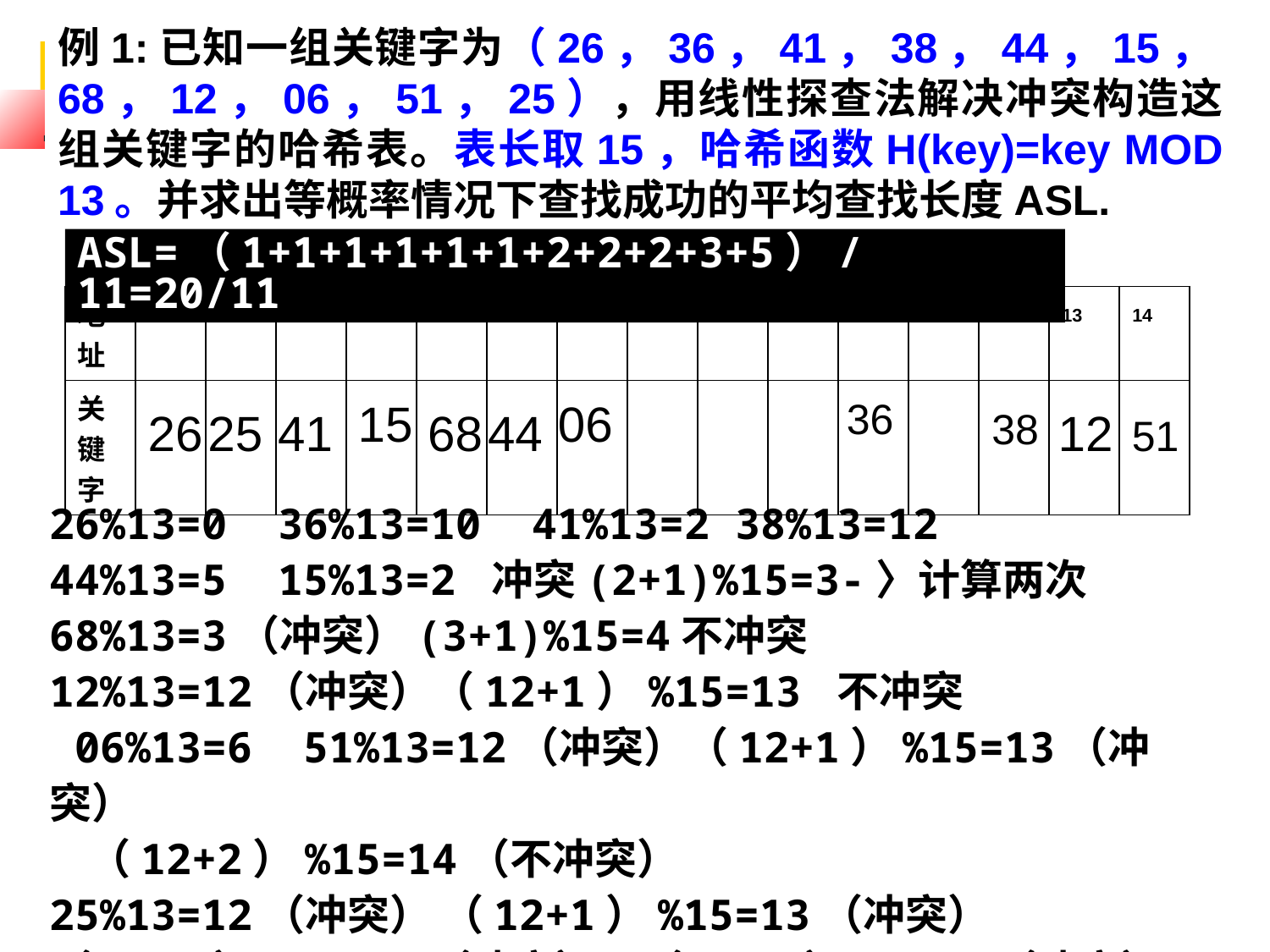

# 例1:已知一组关键字为（26，36，41，38，44，15，68，12，06，51，25），用线性探查法解决冲突构造这组关键字的哈希表。表长取15，哈希函数H(key)=key MOD 13。并求出等概率情况下查找成功的平均查找长度ASL.
ASL=（1+1+1+1+1+1+2+2+2+3+5）/11=20/11
| 地址 | 0 | 1 | 2 | 3 | 4 | 5 | 6 | 7 | 8 | 9 | 10 | 11 | 12 | 13 | 14 |
| --- | --- | --- | --- | --- | --- | --- | --- | --- | --- | --- | --- | --- | --- | --- | --- |
| 关键字 |  |  |  |  |  |  |  |  |  |  |  |  |  |  |  |
15
06
36
26
25
41
68
44
38
12
51
26%13=0  36%13=10  41%13=2 38%13=12
44%13=5  15%13=2 冲突(2+1)%15=3-〉计算两次
68%13=3（冲突）(3+1)%15=4不冲突
12%13=12（冲突）（12+1）%15=13 不冲突
 06%13=6  51%13=12（冲突）（12+1）%15=13（冲突）
   （12+2）%15=14（不冲突）
25%13=12（冲突） （12+1）%15=13（冲突）（12+2）%15=14（冲突），（12+3）%15=0（冲突），（12+4）%15=1（不冲突）